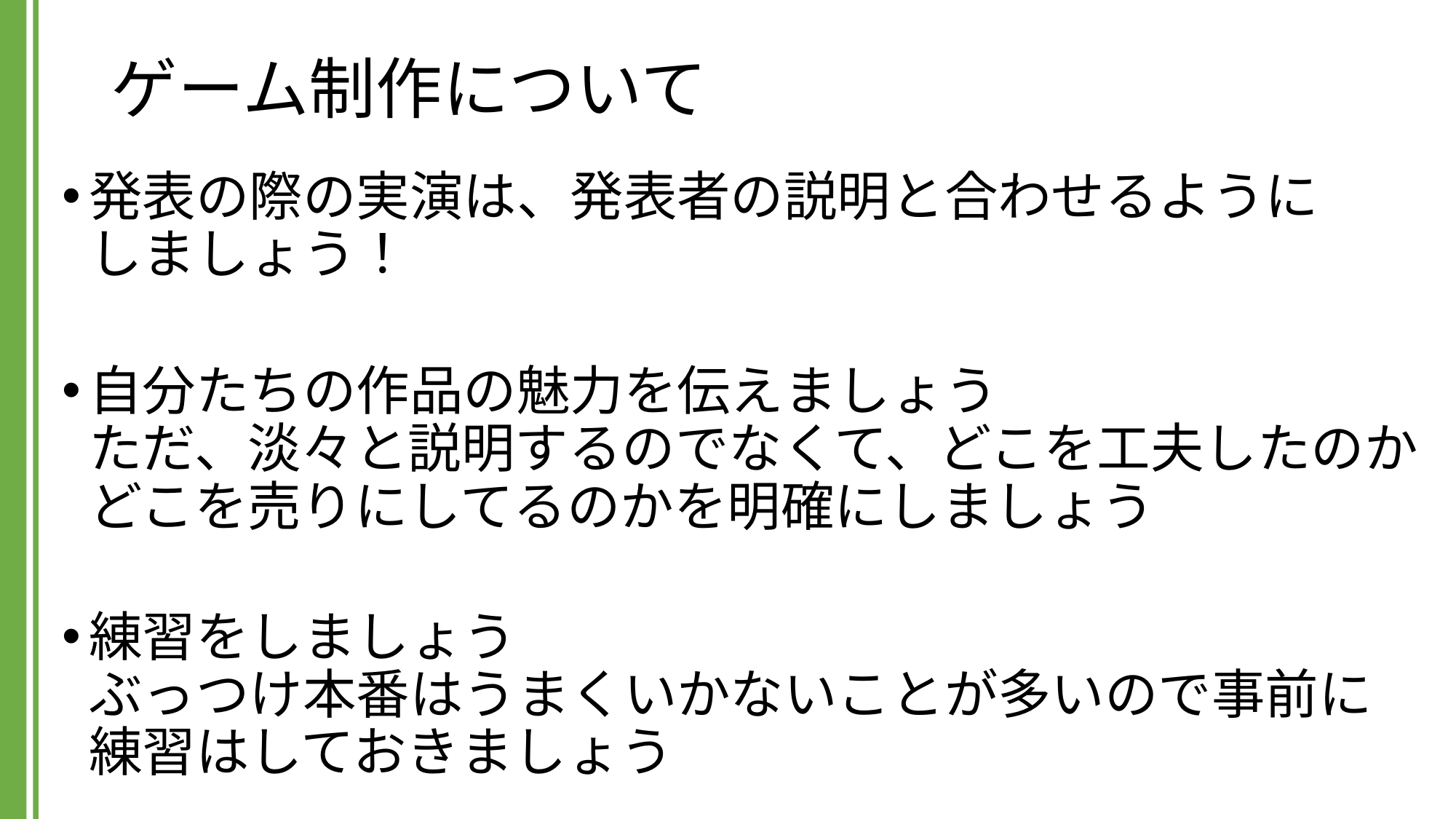

# ゲーム制作について
発表の際の実演は、発表者の説明と合わせるように
しましょう！
自分たちの作品の魅力を伝えましょう
ただ、淡々と説明するのでなくて、どこを工夫したのか
どこを売りにしてるのかを明確にしましょう
練習をしましょう
ぶっつけ本番はうまくいかないことが多いので事前に
練習はしておきましょう